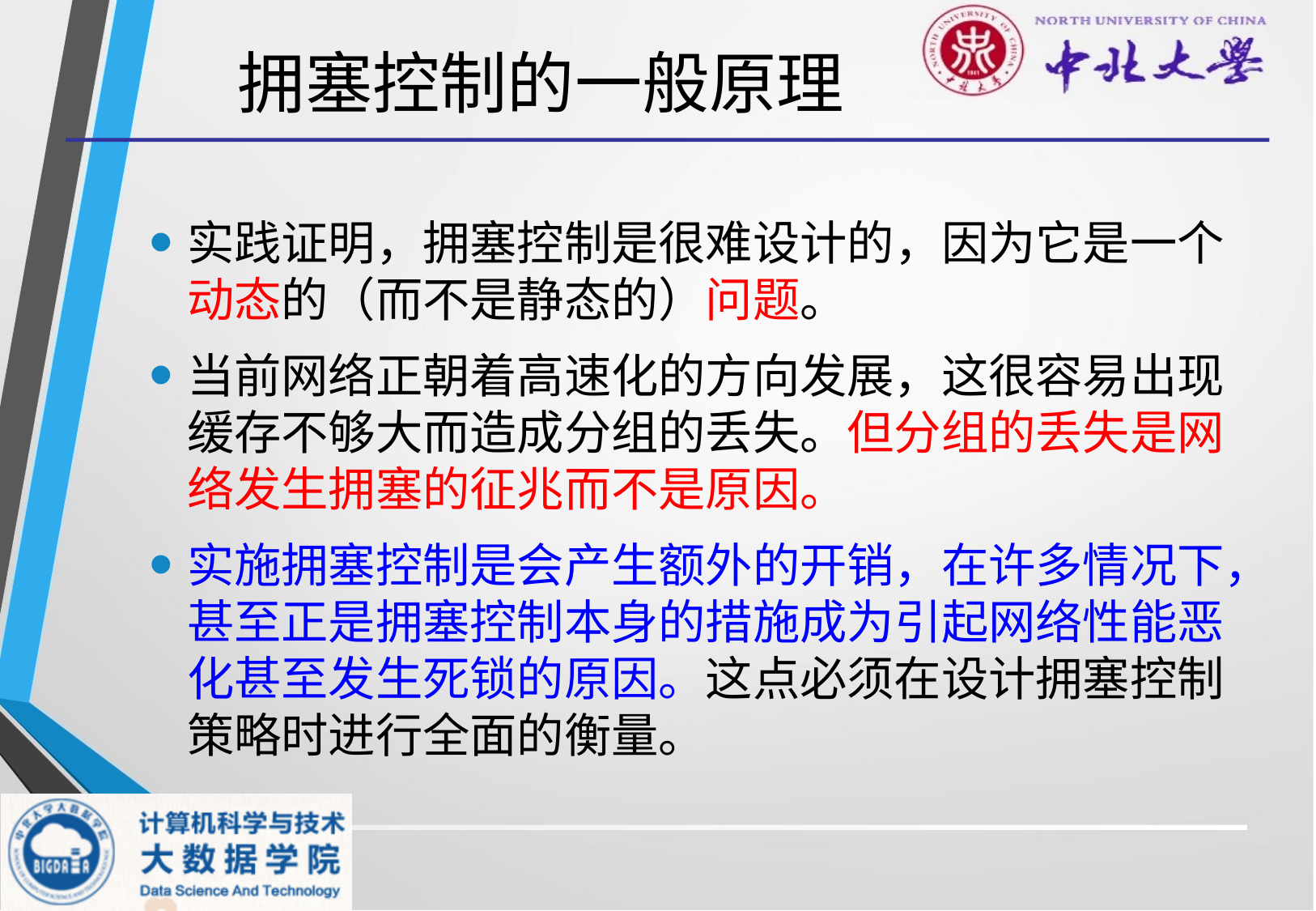

# 拥塞控制的一般原理
实践证明，拥塞控制是很难设计的，因为它是一个动态的（而不是静态的）问题。
当前网络正朝着高速化的方向发展，这很容易出现缓存不够大而造成分组的丢失。但分组的丢失是网络发生拥塞的征兆而不是原因。
实施拥塞控制是会产生额外的开销，在许多情况下，甚至正是拥塞控制本身的措施成为引起网络性能恶化甚至发生死锁的原因。这点必须在设计拥塞控制策略时进行全面的衡量。
9